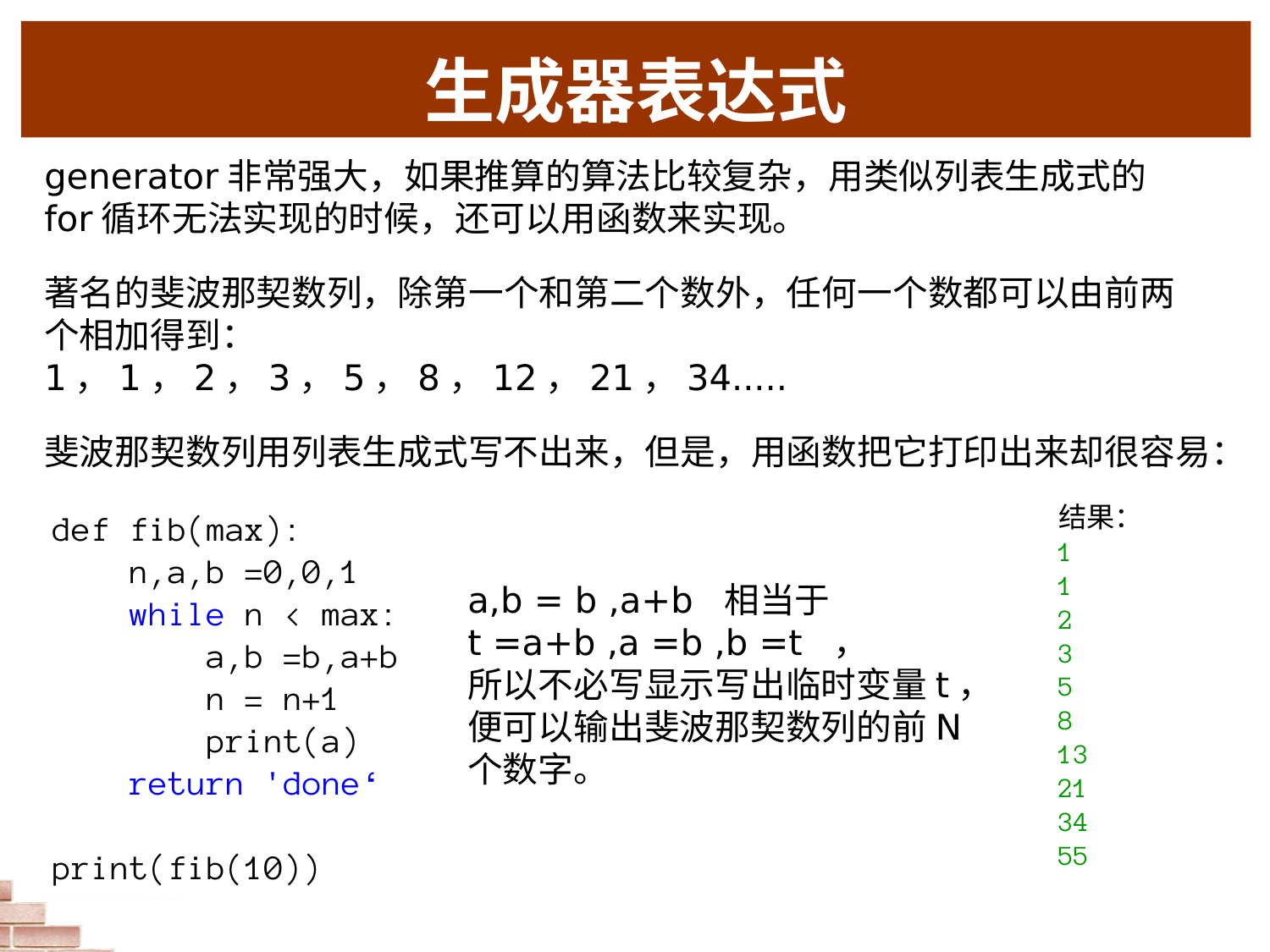

# 生成器表达式
generator非常强大，如果推算的算法比较复杂，用类似列表生成式的for循环无法实现的时候，还可以用函数来实现。
著名的斐波那契数列，除第一个和第二个数外，任何一个数都可以由前两个相加得到：
1，1，2，3，5，8，12，21，34.....
斐波那契数列用列表生成式写不出来，但是，用函数把它打印出来却很容易：
结果：
1
1
2
3
5
8
13
21
34
55
def fib(max):
    n,a,b =0,0,1
    while n < max:
        a,b =b,a+b
        n = n+1
        print(a)
    return 'done‘

print(fib(10))
a,b = b ,a+b  相当于
t =a+b ,a =b ,b =t  ，
所以不必写显示写出临时变量t，便可以输出斐波那契数列的前N个数字。